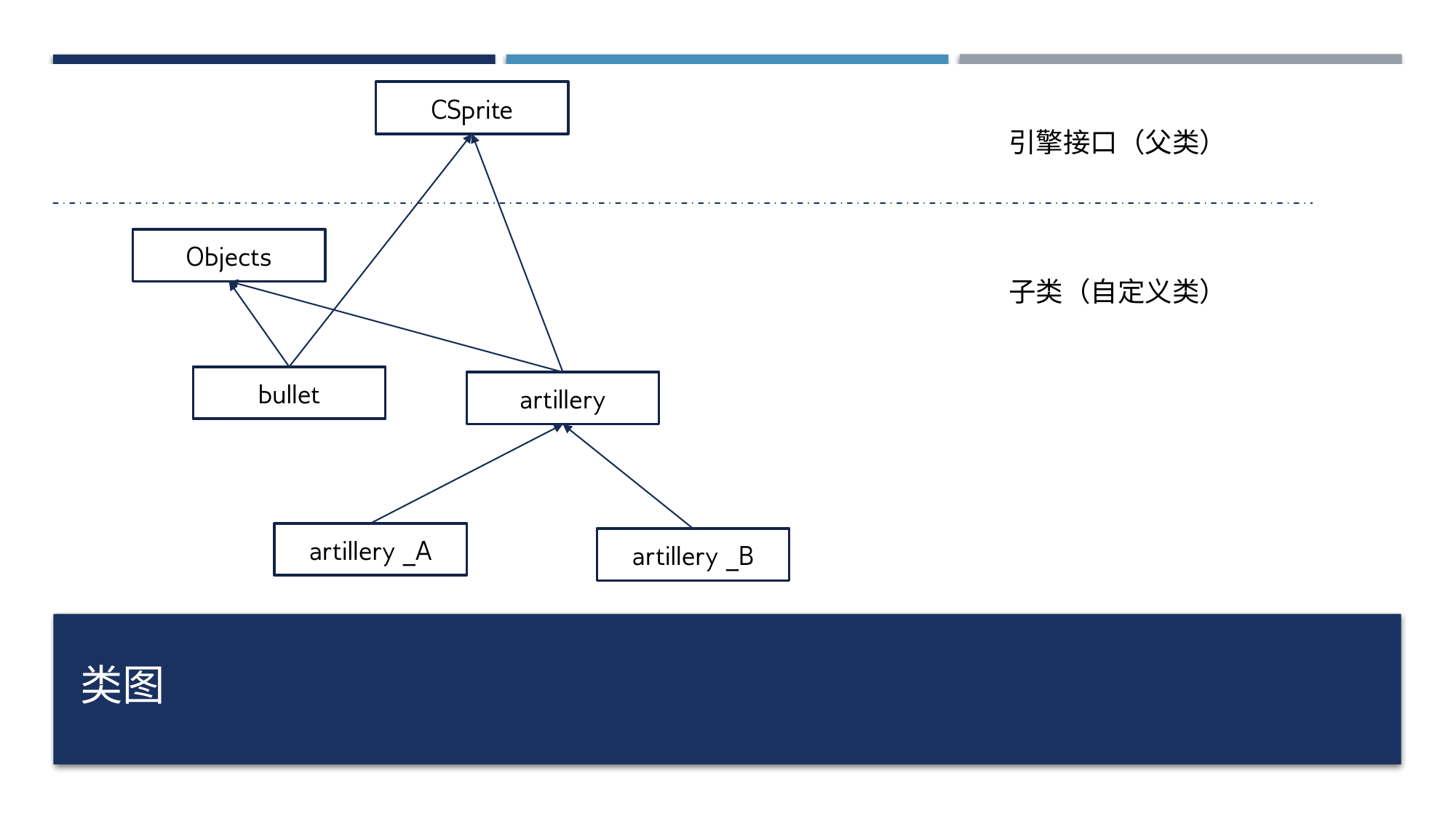

CSprite
引擎接口（父类）
Objects
子类（自定义类）
bullet
artillery
artillery _A
artillery _B

# 类图